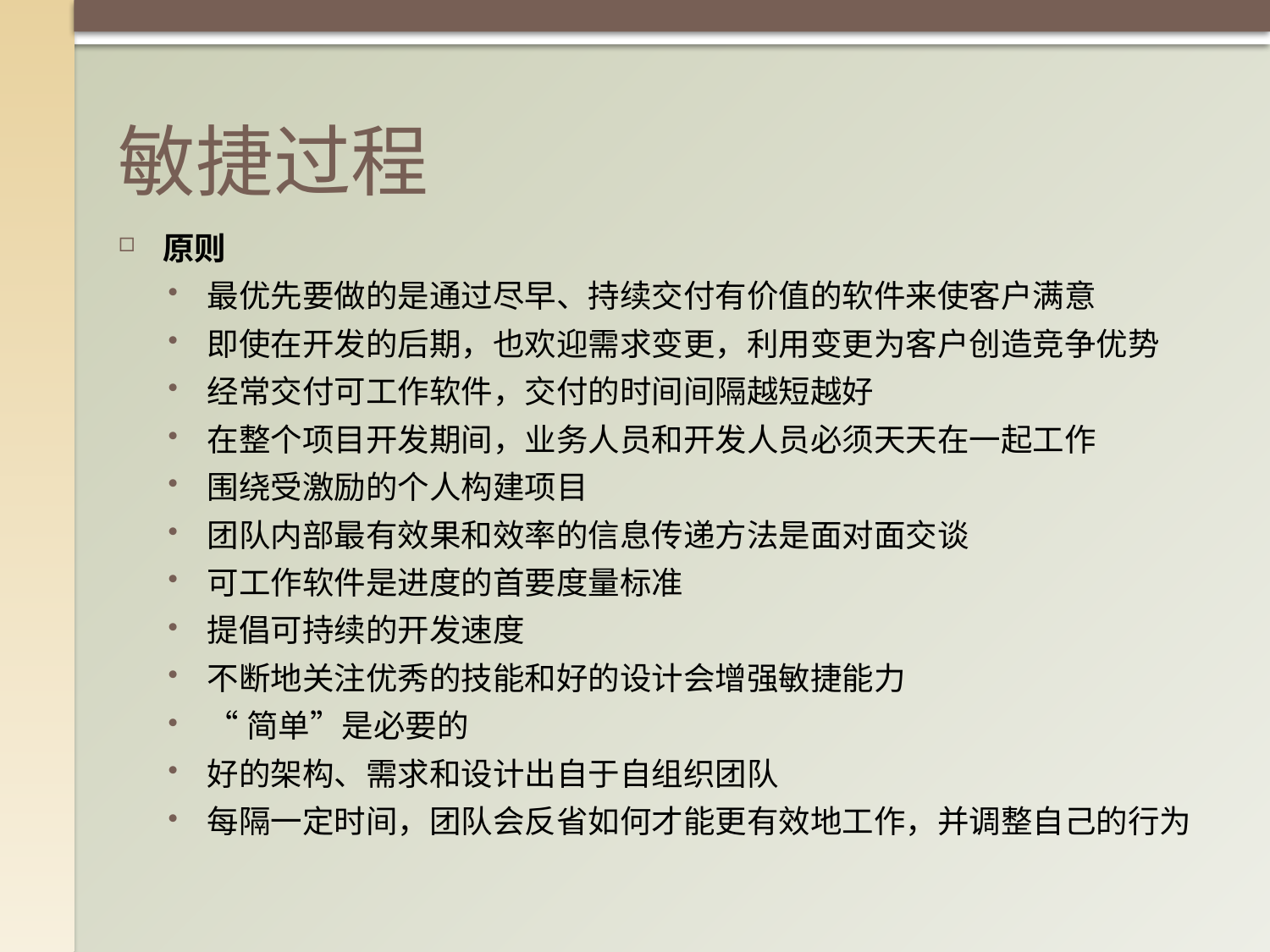

# 敏捷过程
原则
最优先要做的是通过尽早、持续交付有价值的软件来使客户满意
即使在开发的后期，也欢迎需求变更，利用变更为客户创造竞争优势
经常交付可工作软件，交付的时间间隔越短越好
在整个项目开发期间，业务人员和开发人员必须天天在一起工作
围绕受激励的个人构建项目
团队内部最有效果和效率的信息传递方法是面对面交谈
可工作软件是进度的首要度量标准
提倡可持续的开发速度
不断地关注优秀的技能和好的设计会增强敏捷能力
“简单”是必要的
好的架构、需求和设计出自于自组织团队
每隔一定时间，团队会反省如何才能更有效地工作，并调整自己的行为